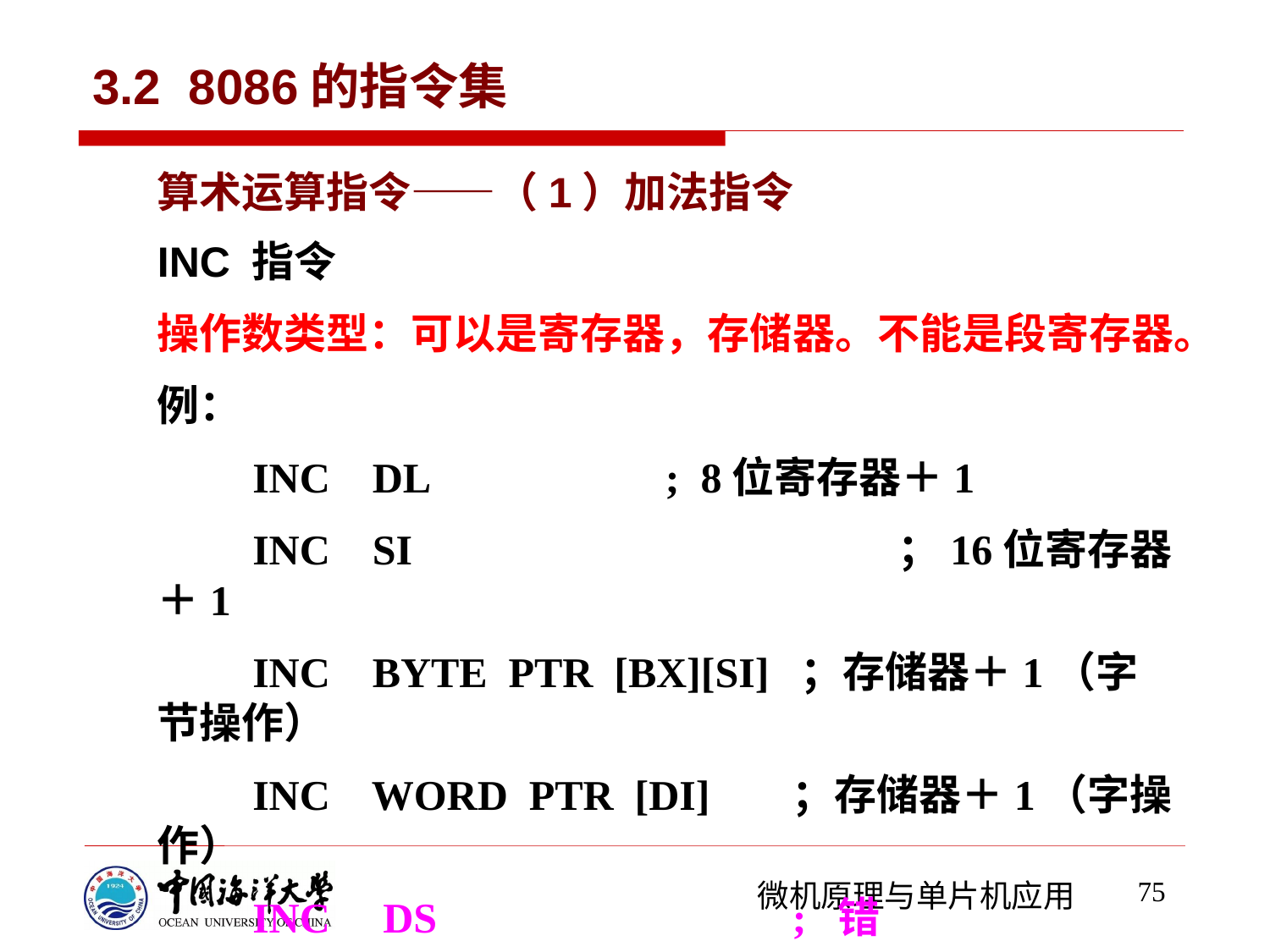

# 3.2  8086的指令集
算术运算指令——（1）加法指令
INC 指令
操作数类型：可以是寄存器，存储器。不能是段寄存器。
例：
         INC    DL		;  8位寄存器＋1
         INC    SI			         ；16位寄存器＋1
         INC    BYTE  PTR  [BX][SI]  ；存储器＋1（字节操作）
         INC    WORD  PTR  [DI]	；存储器＋1（字操作）
         INC     DS			;  错

75